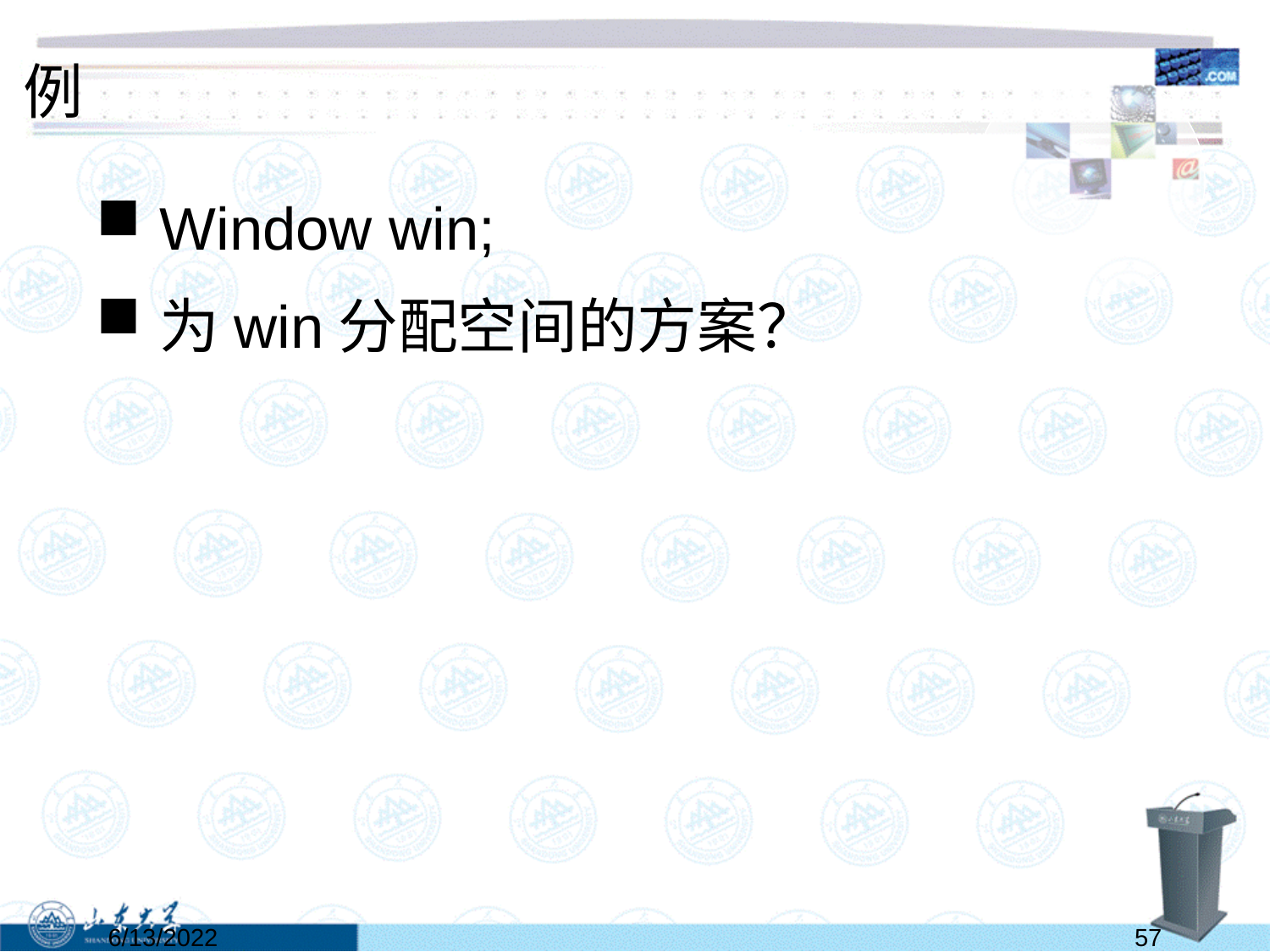

# 例
Window win;
为win分配空间的方案？
6/13/2022
57